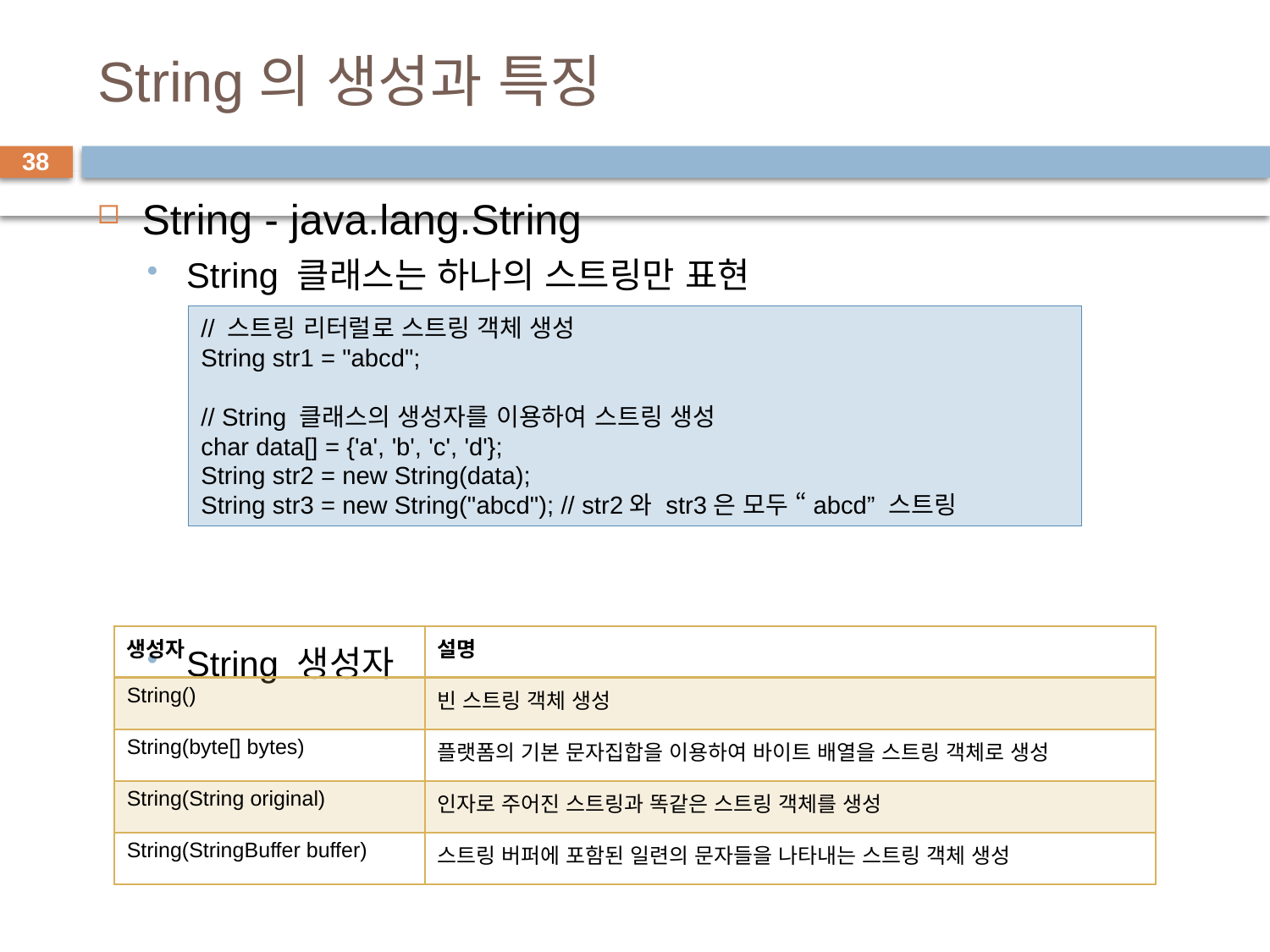

# String의 생성과 특징
38
String - java.lang.String
String 클래스는 하나의 스트링만 표현

String 생성자
// 스트링 리터럴로 스트링 객체 생성
String str1 = "abcd";

// String 클래스의 생성자를 이용하여 스트링 생성
char data[] = {'a', 'b', 'c', 'd'};
String str2 = new String(data);
String str3 = new String("abcd"); // str2와 str3은 모두 “abcd” 스트링
| 생성자 | 설명 |
| --- | --- |
| String() | 빈 스트링 객체 생성 |
| String(byte[] bytes) | 플랫폼의 기본 문자집합을 이용하여 바이트 배열을 스트링 객체로 생성 |
| String(String original) | 인자로 주어진 스트링과 똑같은 스트링 객체를 생성 |
| String(StringBuffer buffer) | 스트링 버퍼에 포함된 일련의 문자들을 나타내는 스트링 객체 생성 |